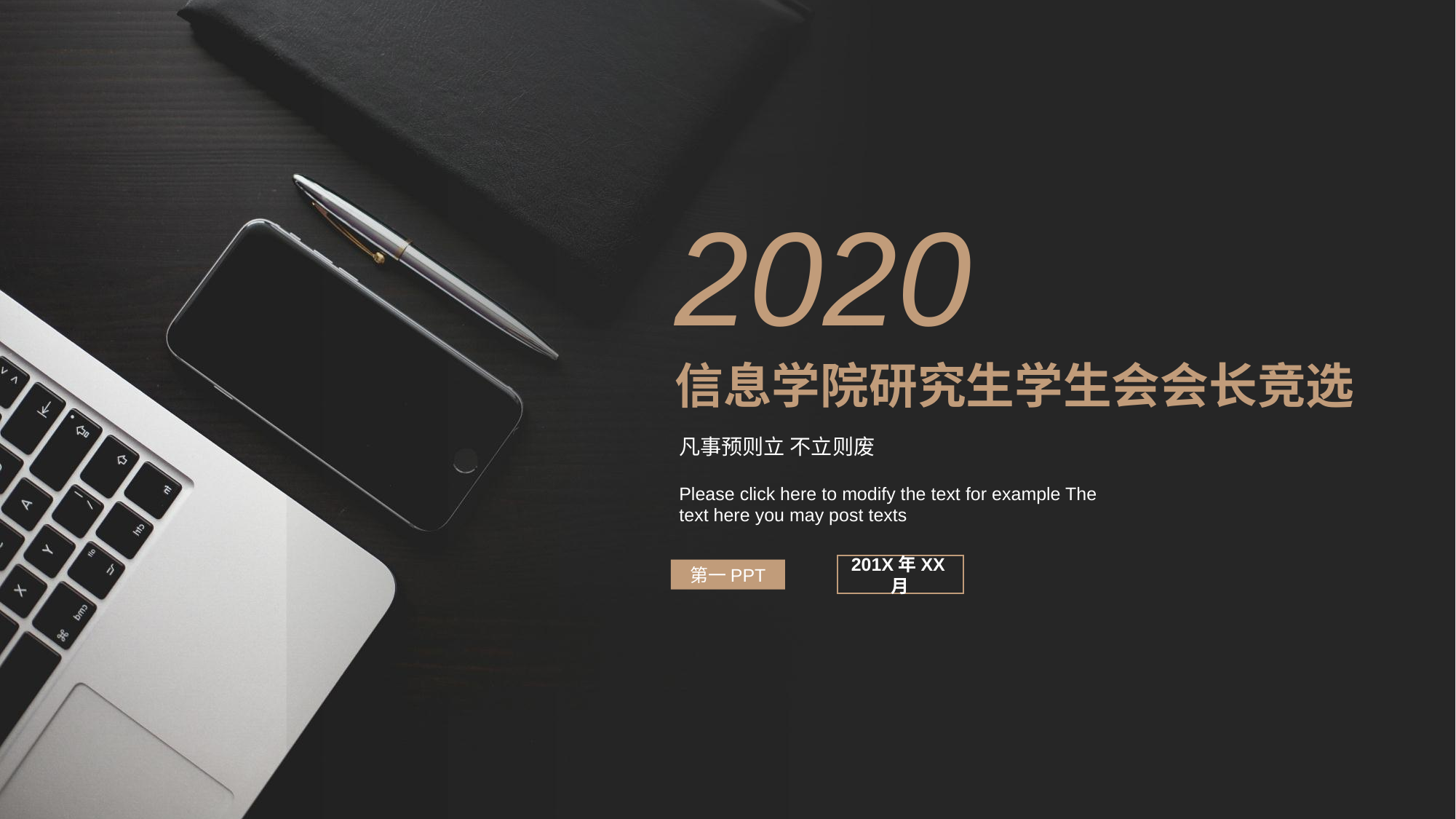

2020
信息学院研究生学生会会长竞选
凡事预则立 不立则废
Please click here to modify the text for example The text here you may post texts
201X年XX月
第一PPT